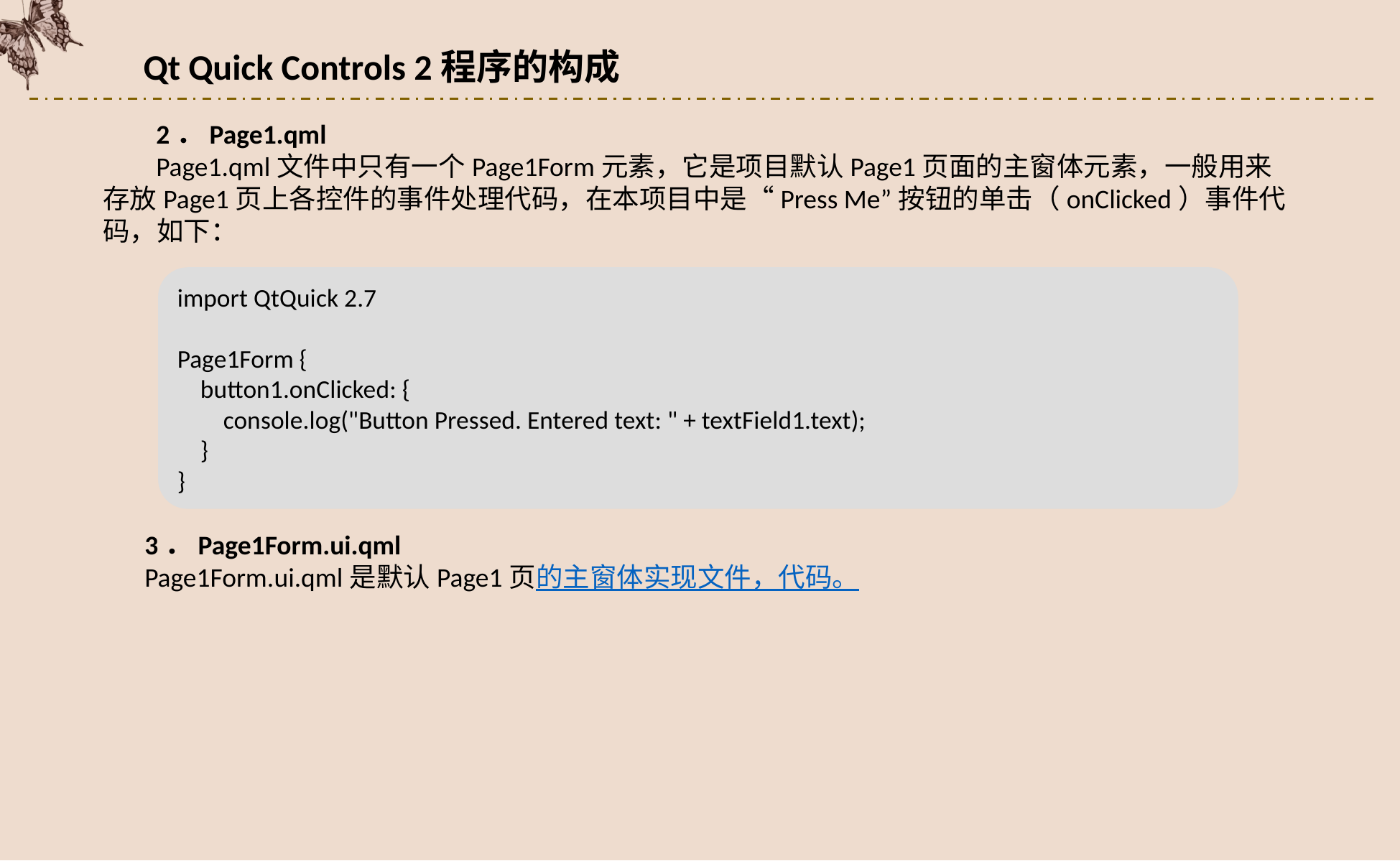

Qt Quick Controls 2程序的构成
2．Page1.qml
Page1.qml文件中只有一个Page1Form元素，它是项目默认Page1页面的主窗体元素，一般用来存放Page1页上各控件的事件处理代码，在本项目中是“Press Me”按钮的单击（onClicked）事件代码，如下：
import QtQuick 2.7

Page1Form {
    button1.onClicked: {
        console.log("Button Pressed. Entered text: " + textField1.text);
    }
}
3．Page1Form.ui.qml
Page1Form.ui.qml是默认Page1页的主窗体实现文件，代码。